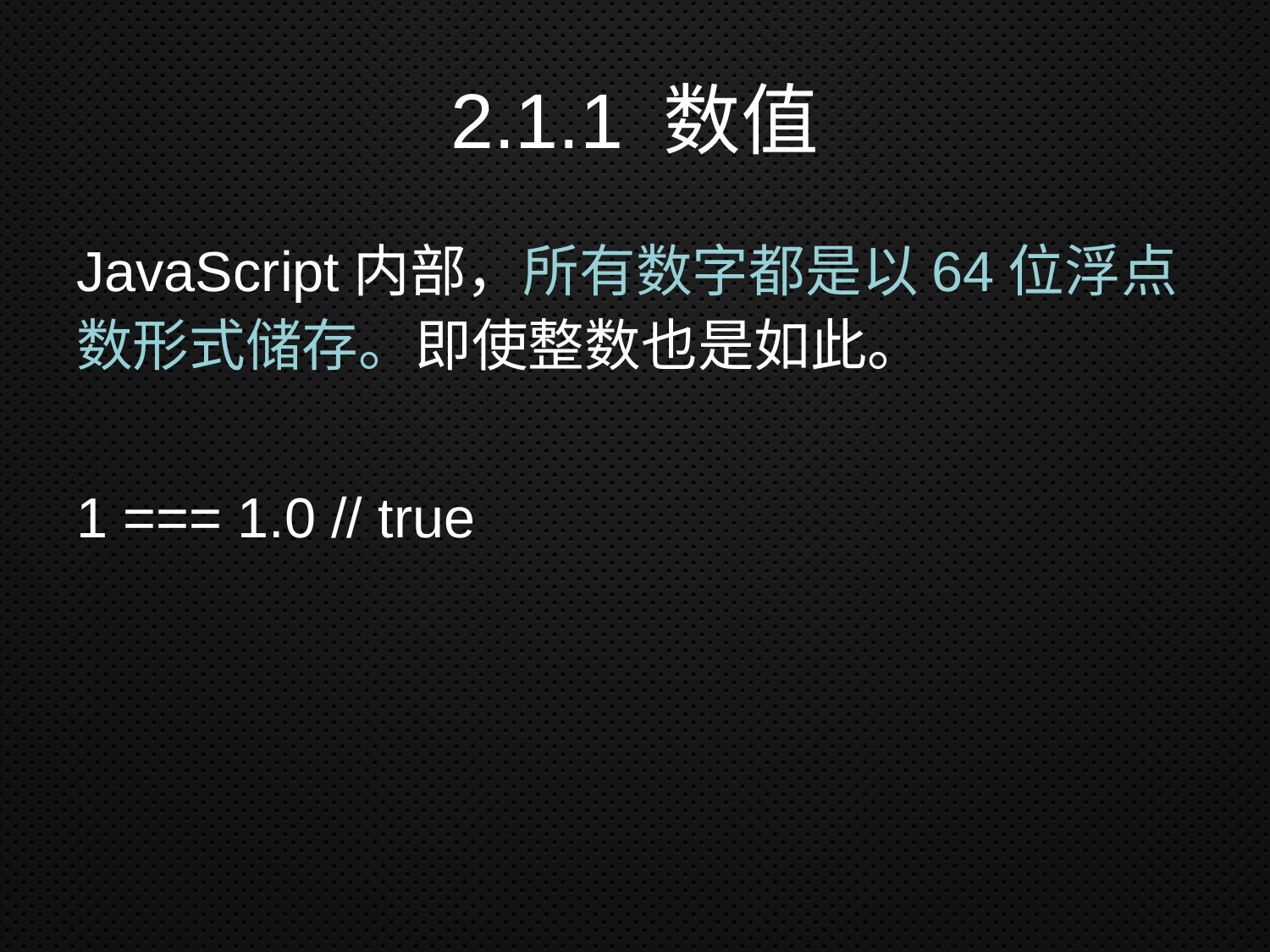

# 2.1.1 数值
JavaScript内部，所有数字都是以64位浮点数形式储存。即使整数也是如此。

1 === 1.0 // true